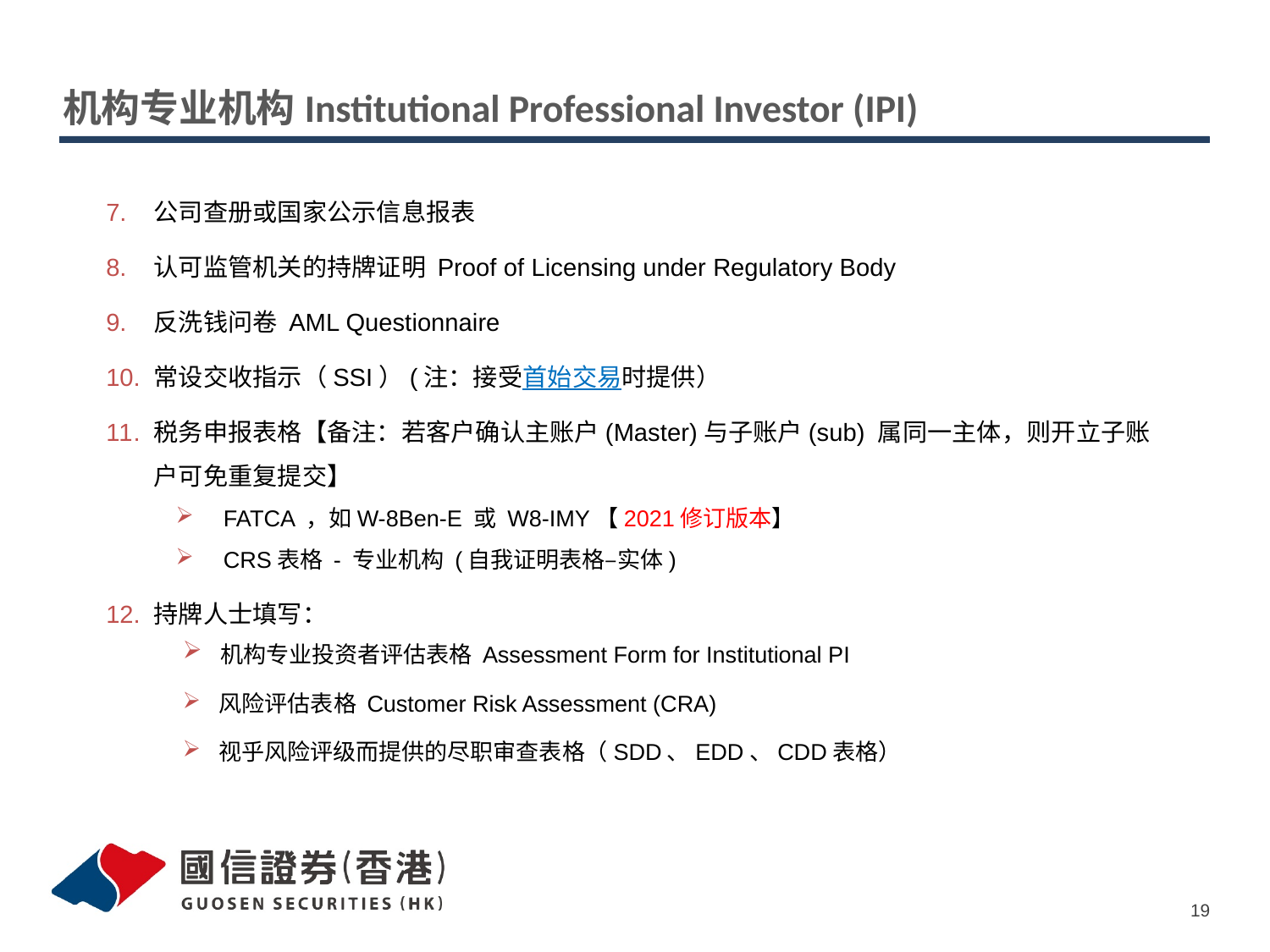

# 机构专业机构Institutional Professional Investor (IPI)
公司查册或国家公示信息报表
认可监管机关的持牌证明 Proof of Licensing under Regulatory Body
反洗钱问卷 AML Questionnaire
常设交收指示（SSI）(注：接受首始交易时提供）
税务申报表格【备注：若客户确认主账户(Master)与子账户(sub) 属同一主体，则开立子账户可免重复提交】
FATCA ，如W-8Ben-E 或 W8-IMY【2021修订版本】
CRS表格 - 专业机构 (自我证明表格–实体)
持牌人士填写：
  机构专业投资者评估表格 Assessment Form for Institutional PI
  风险评估表格 Customer Risk Assessment (CRA)
  视乎风险评级而提供的尽职审查表格（SDD、EDD、CDD表格）